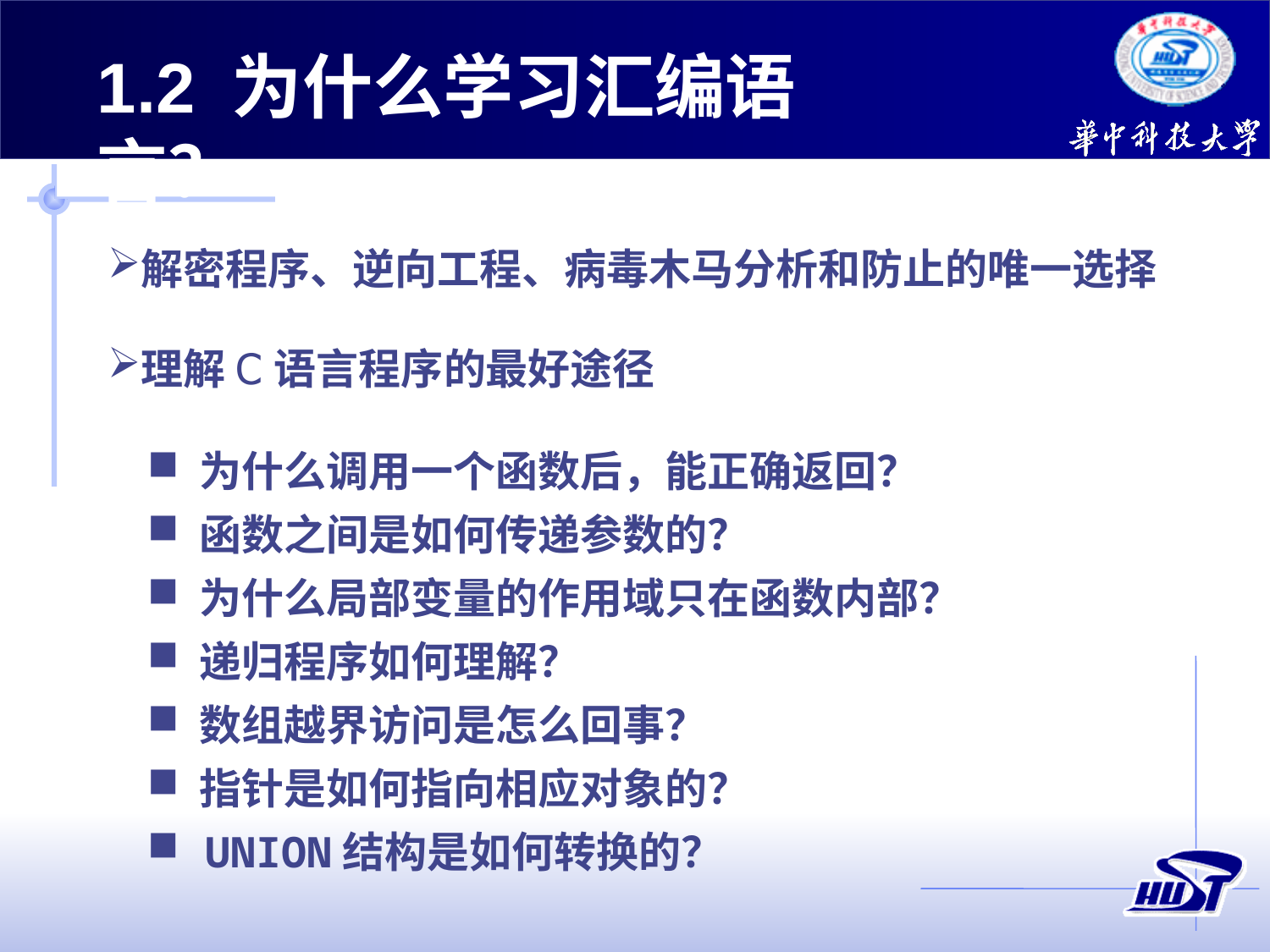

1.2 为什么学习汇编语言？
解密程序、逆向工程、病毒木马分析和防止的唯一选择
理解C语言程序的最好途径
 为什么调用一个函数后，能正确返回？
 函数之间是如何传递参数的？
 为什么局部变量的作用域只在函数内部？
 递归程序如何理解？
 数组越界访问是怎么回事？
 指针是如何指向相应对象的？
 UNION结构是如何转换的？